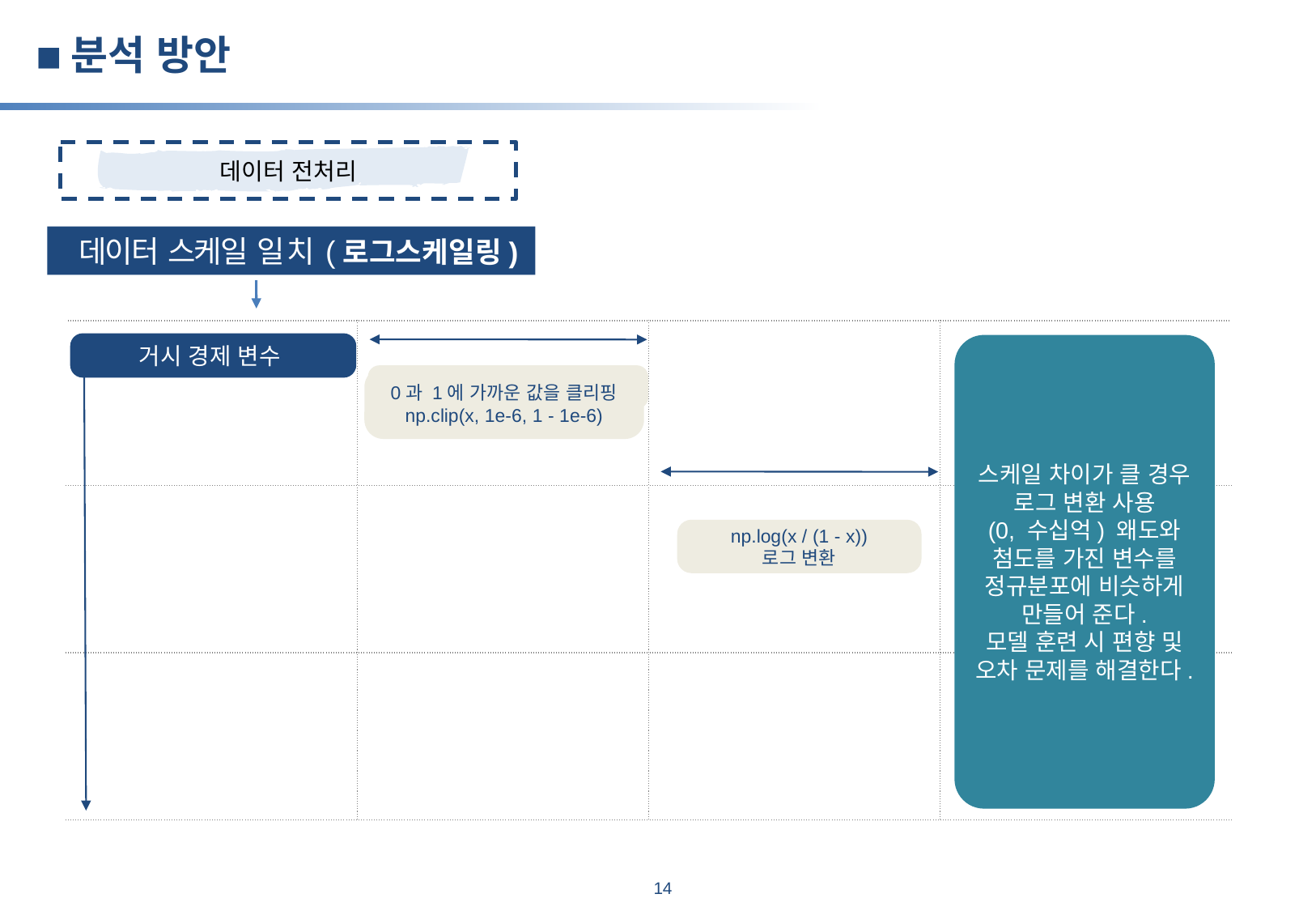

◼분석 방안

데이터 전처리
 데 이 터    스 케 일    일  치 (로그스케일링)
|  |  |  |  |
| --- | --- | --- | --- |
|  |  |  |  |
|  |  |  |  |
거시 경제 변수
스케일 차이가 클 경우 로그 변환 사용
(0, 수십억) 왜도와 첨도를 가진 변수를 정규분포에 비슷하게 만들어 준다.
모델 훈련 시 편향 및 오차 문제를 해결한다.
SUM([예약기능 사용 여부])
0과 1에 가까운 값을 클리핑
np.clip(x, 1e-6, 1 - 1e-6)
np.log(x / (1 - x))
로그 변환